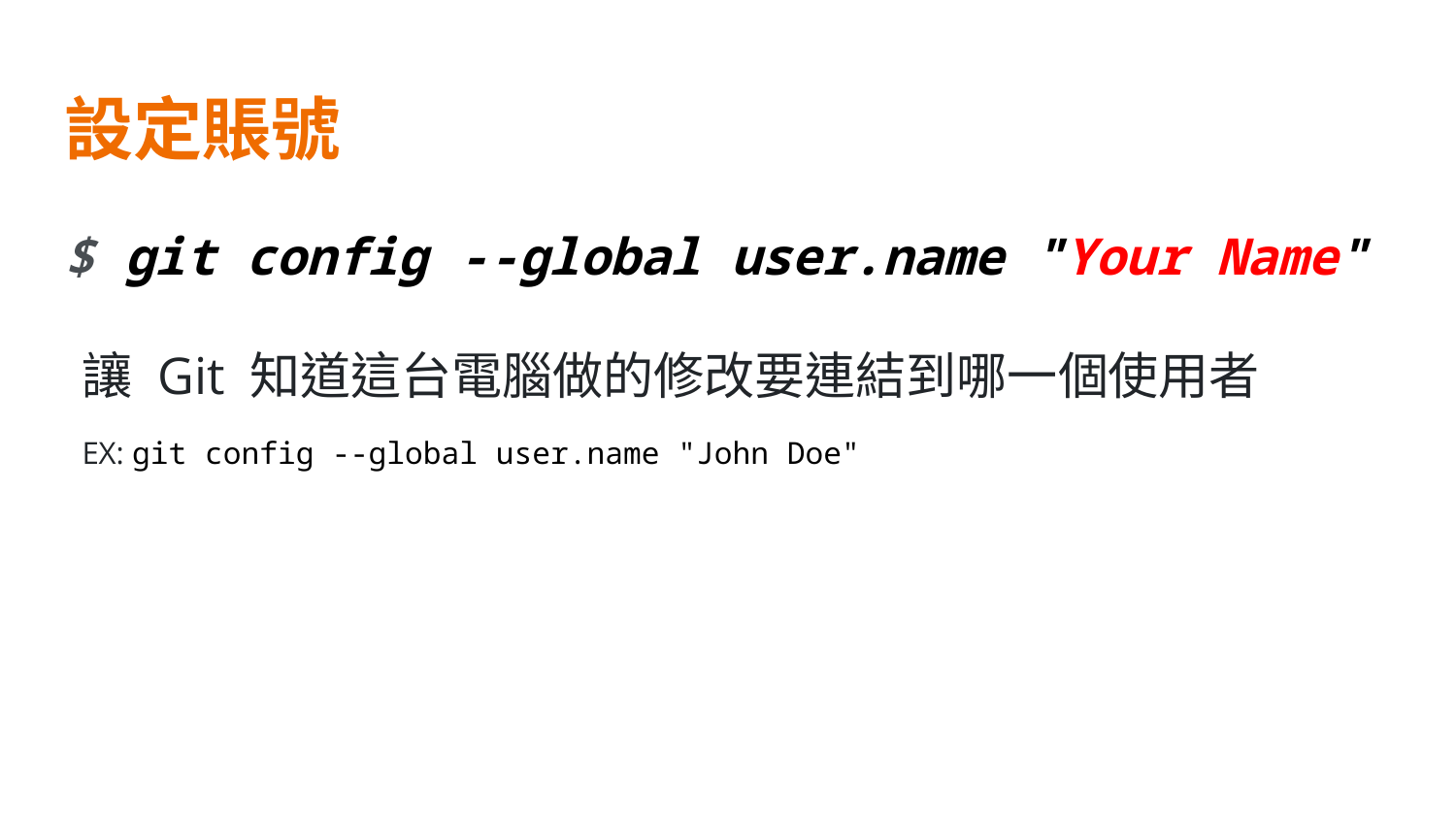

# 設定賬號
$ git config --global user.name "Your Name"
讓 Git 知道這台電腦做的修改要連結到哪一個使用者
EX: git config --global user.name "John Doe"